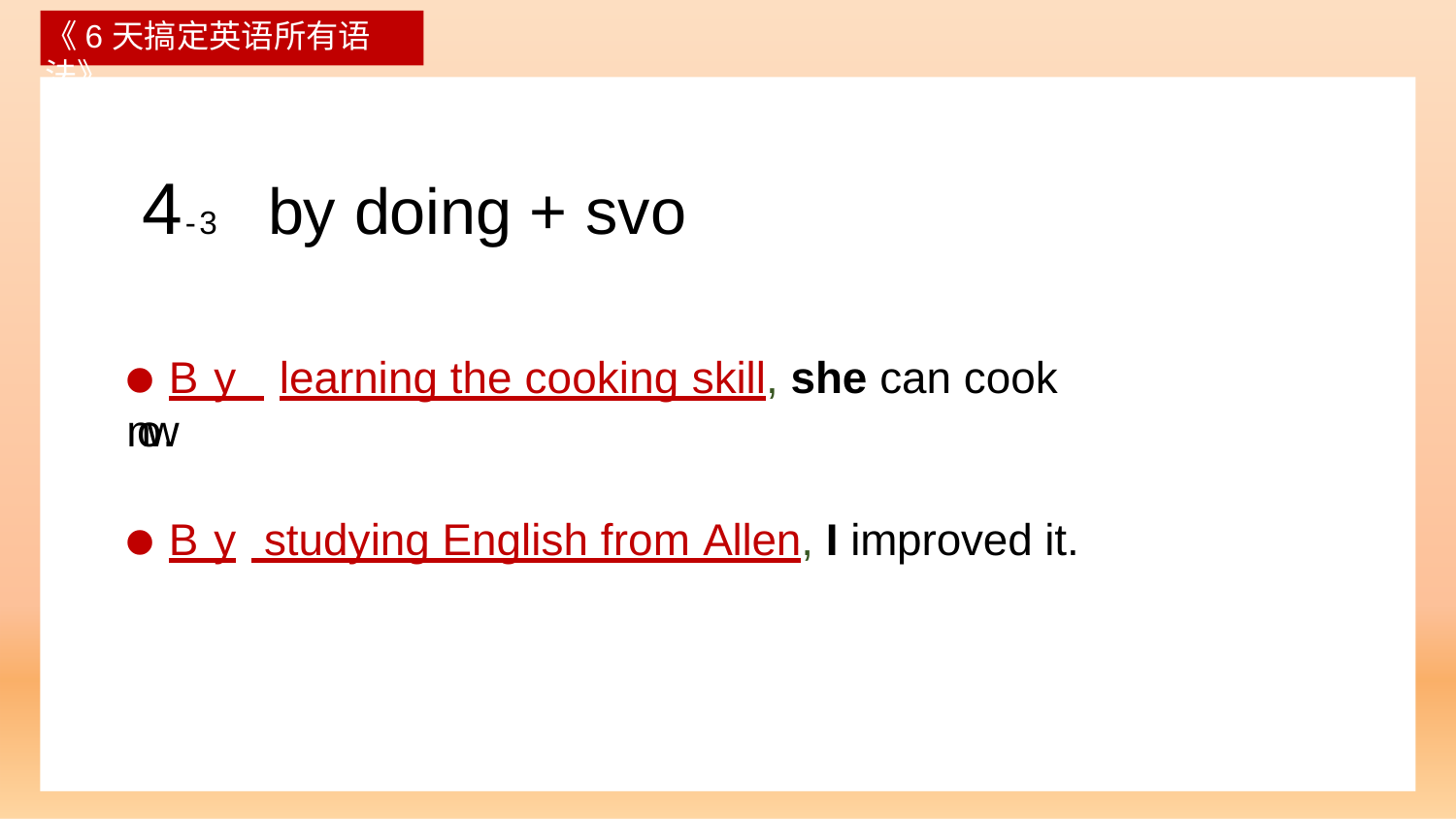

《6天搞定英语所有语法》
# 4-3	by doing + svo
⚫By learning the cooking skill, she can cook  now.

⚫By studying English from Allen, I improved it.